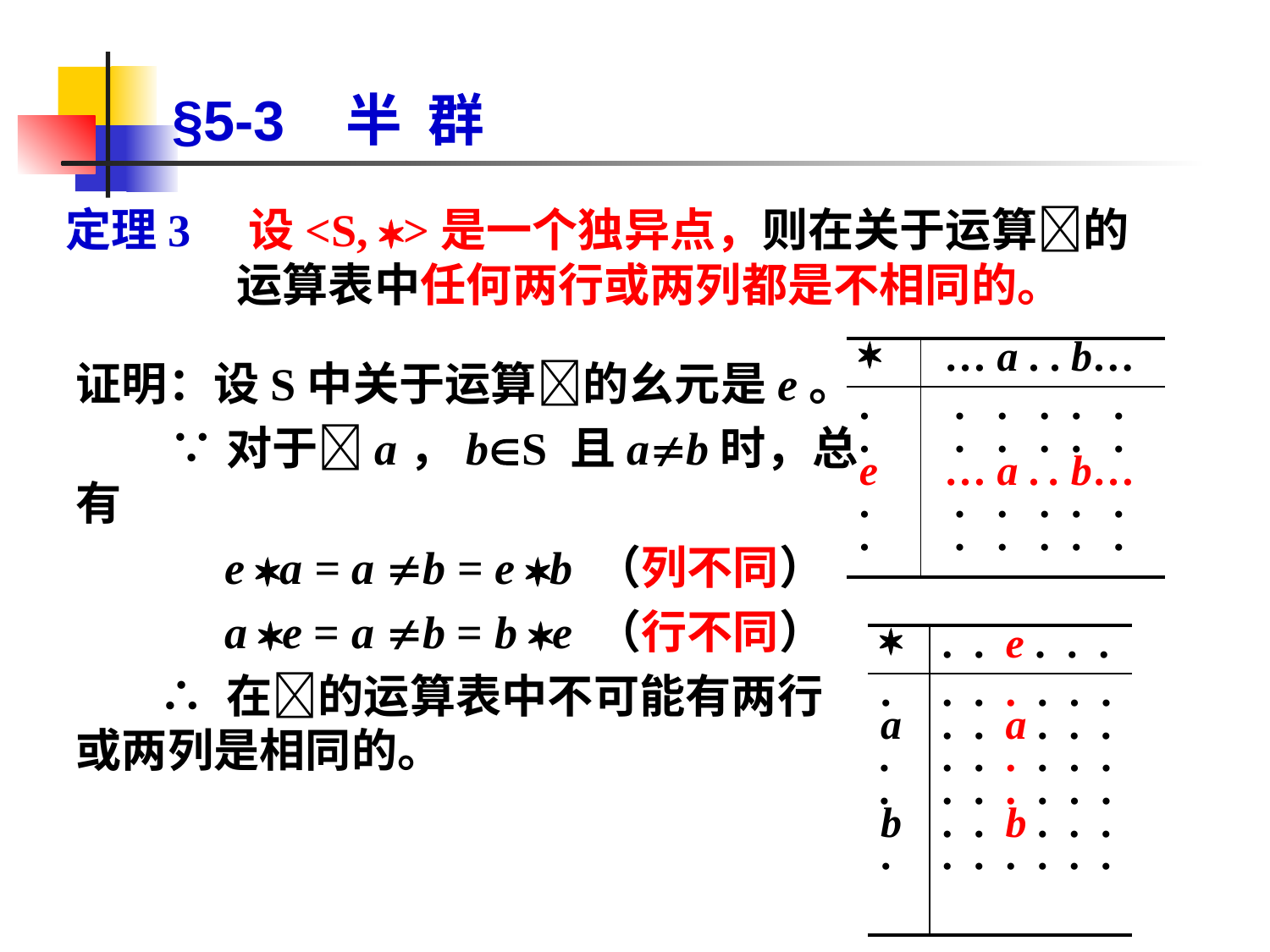

# §5-3   半  群
定理3    设<S, ∗>是一个独异点，则在关于运算∗的运算表中任何两行或两列都是不相同的。

| ∗ | … a . . b… |
| --- | --- |
| . . e . . | . . . . . . . . . . … a . . b… . . . . . . . . . . |
证明：设S中关于运算∗的幺元是e。
         ∵对于∀a，b∈S 且a≠b时，总有
             e ∗a = a ≠b = e ∗b （列不同）
             a ∗e = a ≠b = b ∗e （行不同）
        ∴ 在∗的运算表中不可能有两行或两列是相同的。
| ∗ | . . e . . . |
| --- | --- |
| . a . . b . | . . . . . . . . a . . . . . . . . . . . . . . . . . b . . . . . . . . . |
13